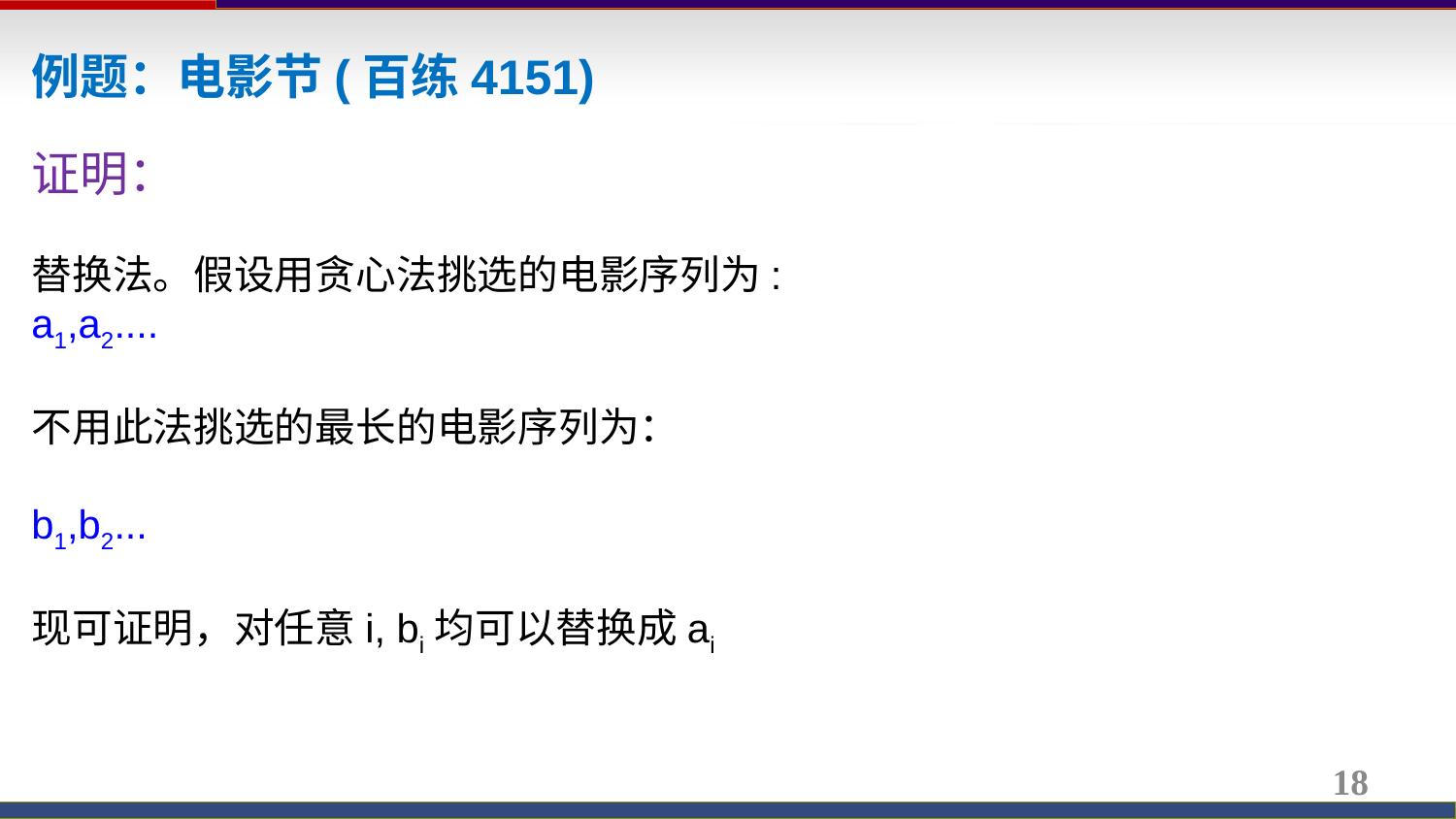

例题：电影节(百练4151)

证明：

替换法。假设用贪心法挑选的电影序列为:
a1,a2....

不用此法挑选的最长的电影序列为：

b1,b2...

现可证明，对任意i, bi均可以替换成ai